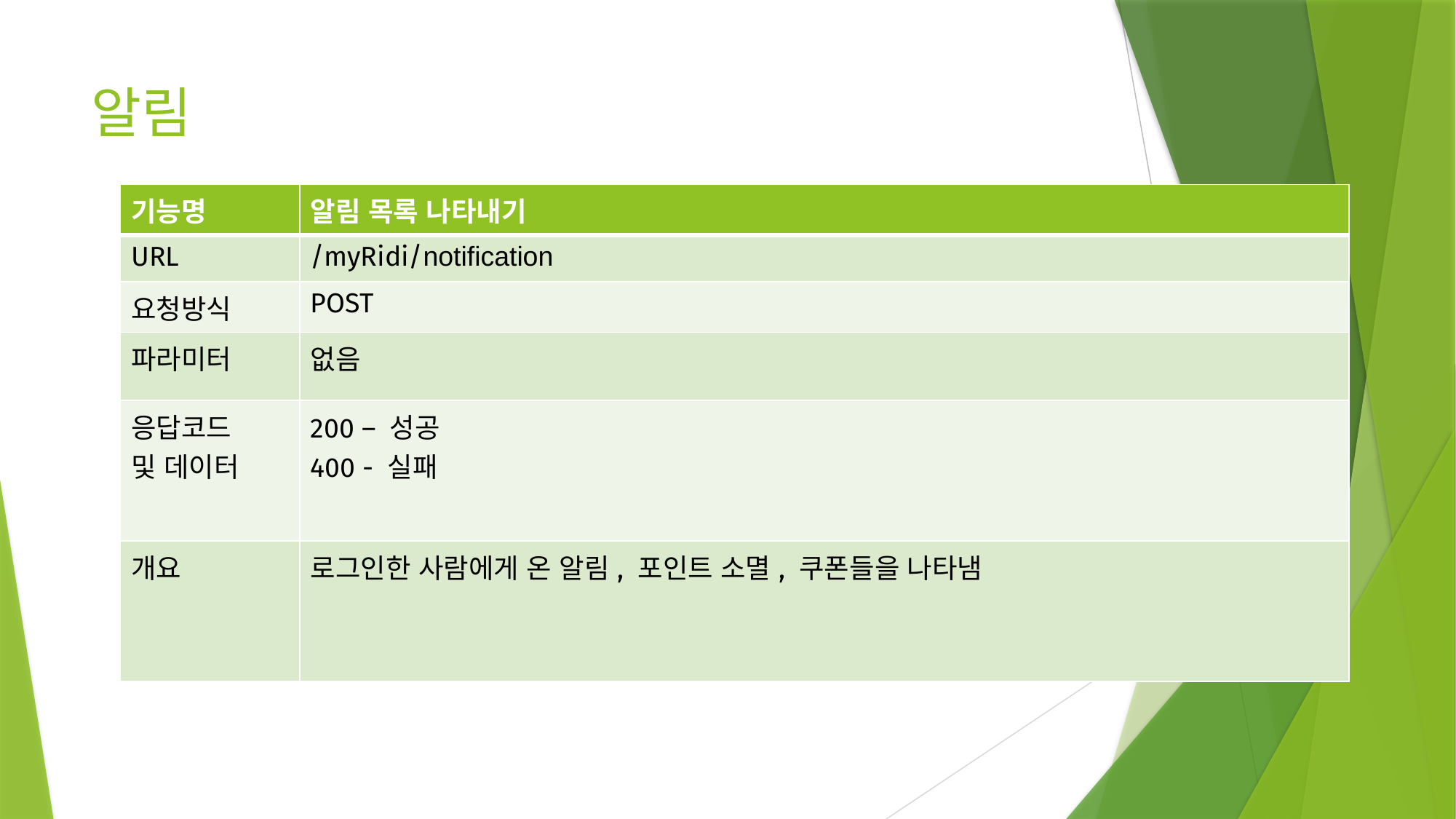

알림
| 기능명 | 알림 목록 나타내기 |
| --- | --- |
| URL | /myRidi/notification |
| 요청방식 | POST |
| 파라미터 | 없음 |
| 응답코드 및 데이터 | 200 – 성공 400 - 실패 |
| 개요 | 로그인한 사람에게 온 알림, 포인트 소멸, 쿠폰들을 나타냄 |